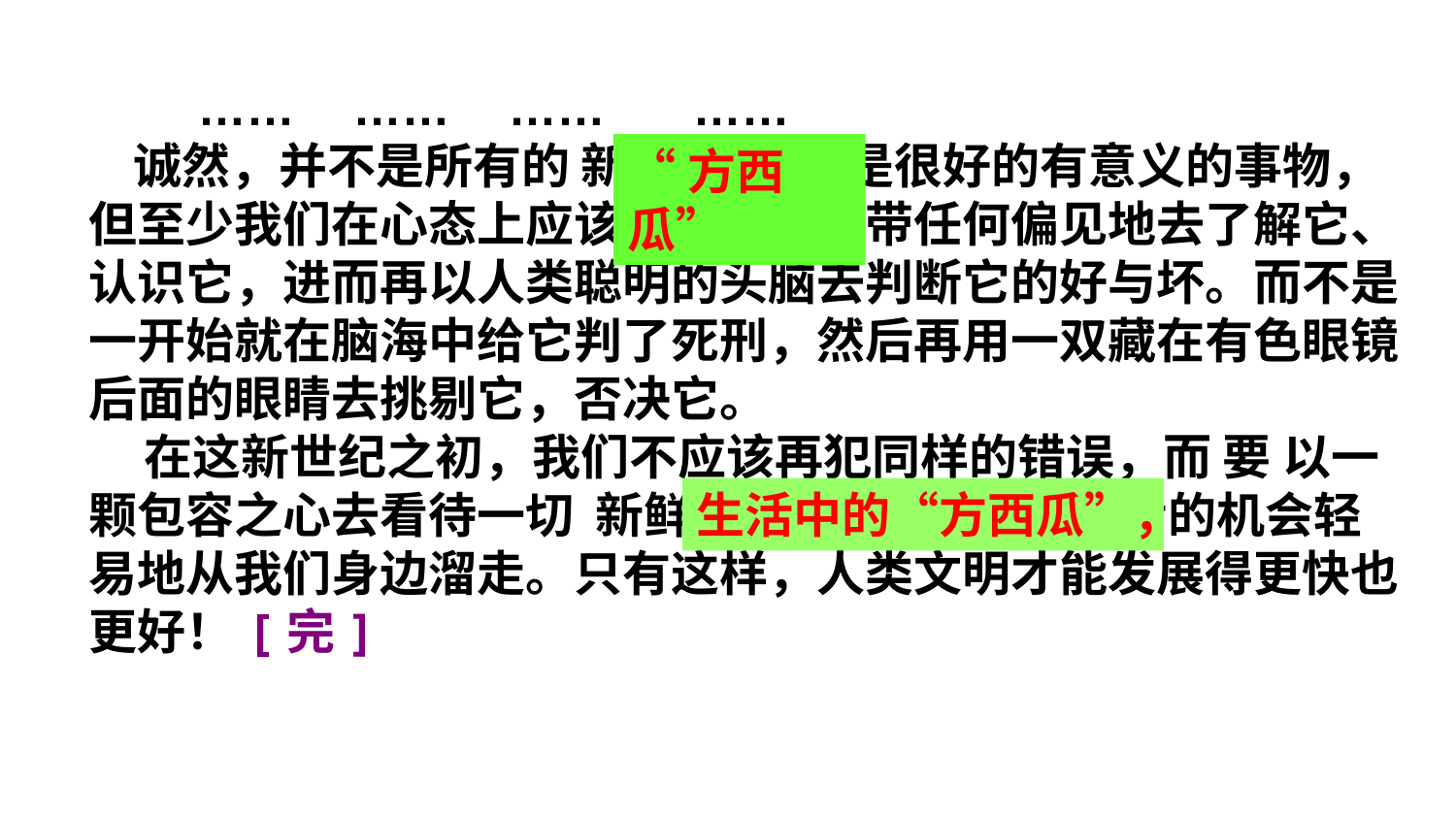

……  ……  ……   ……
   诚然，并不是所有的 新生事物  都是很好的有意义的事物，但至少我们在心态上应该包容它，不带任何偏见地去了解它、认识它，进而再以人类聪明的头脑去判断它的好与坏。而不是一开始就在脑海中给它判了死刑，然后再用一双藏在有色眼镜后面的眼睛去挑剔它，否决它。
    在这新世纪之初，我们不应该再犯同样的错误，而 要 以一颗包容之心去看待一切  新鲜的事物 ，       不让进步的机会轻易地从我们身边溜走。只有这样，人类文明才能发展得更快也更好！[完]
“方西瓜”
生活中的“方西瓜”，